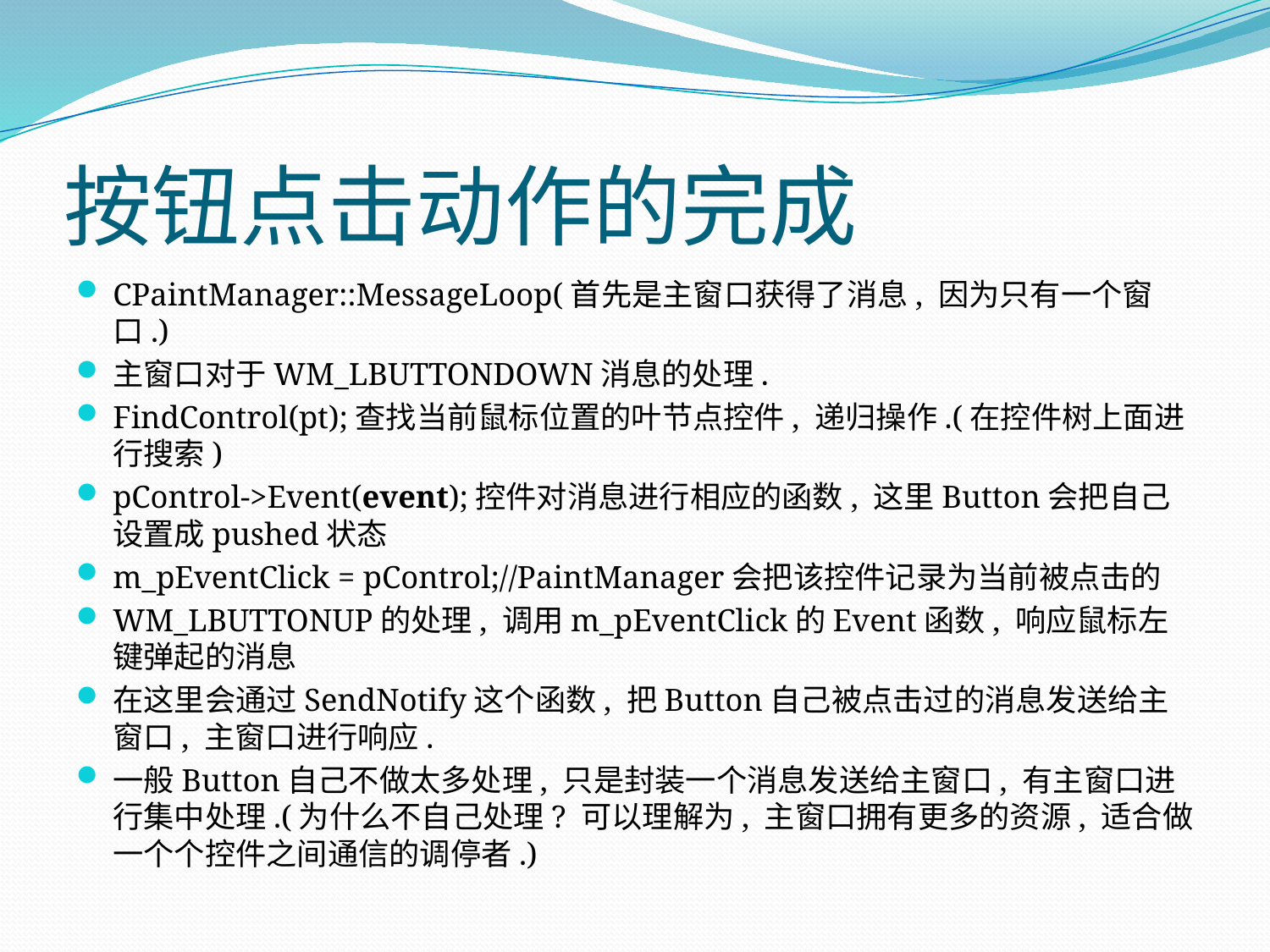

# 按钮点击动作的完成
CPaintManager::MessageLoop(首先是主窗口获得了消息, 因为只有一个窗口.)
主窗口对于WM_LBUTTONDOWN消息的处理.
FindControl(pt);查找当前鼠标位置的叶节点控件, 递归操作.(在控件树上面进行搜索)
pControl->Event(event);控件对消息进行相应的函数, 这里Button会把自己设置成pushed状态
m_pEventClick = pControl;//PaintManager会把该控件记录为当前被点击的
WM_LBUTTONUP的处理, 调用m_pEventClick的Event函数, 响应鼠标左键弹起的消息
在这里会通过SendNotify这个函数, 把Button自己被点击过的消息发送给主窗口, 主窗口进行响应.
一般Button自己不做太多处理, 只是封装一个消息发送给主窗口, 有主窗口进行集中处理.(为什么不自己处理? 可以理解为, 主窗口拥有更多的资源, 适合做一个个控件之间通信的调停者.)